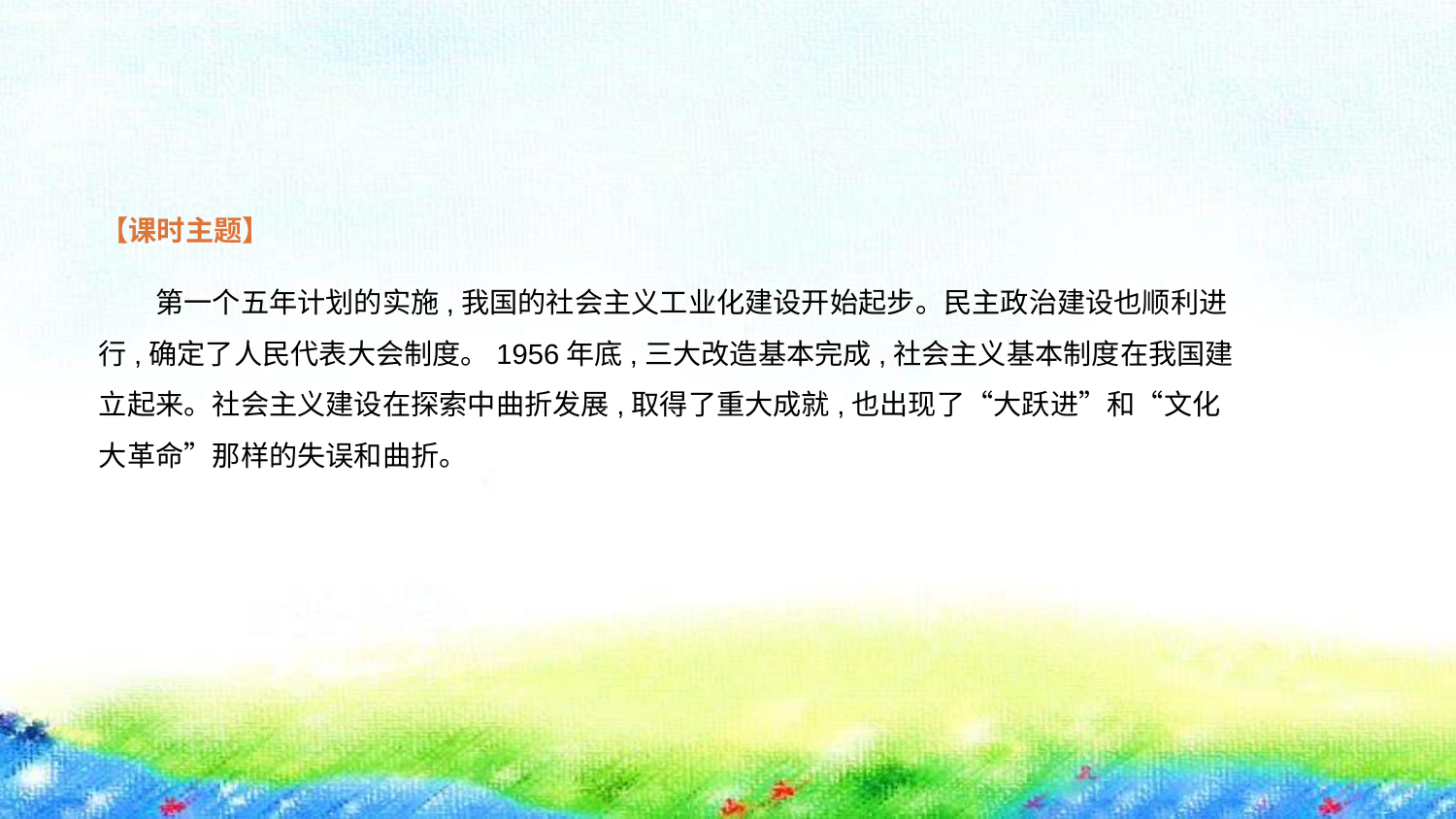

【课时主题】
　　第一个五年计划的实施,我国的社会主义工业化建设开始起步。民主政治建设也顺利进行,确定了人民代表大会制度。1956年底,三大改造基本完成,社会主义基本制度在我国建立起来。社会主义建设在探索中曲折发展,取得了重大成就,也出现了“大跃进”和“文化大革命”那样的失误和曲折。